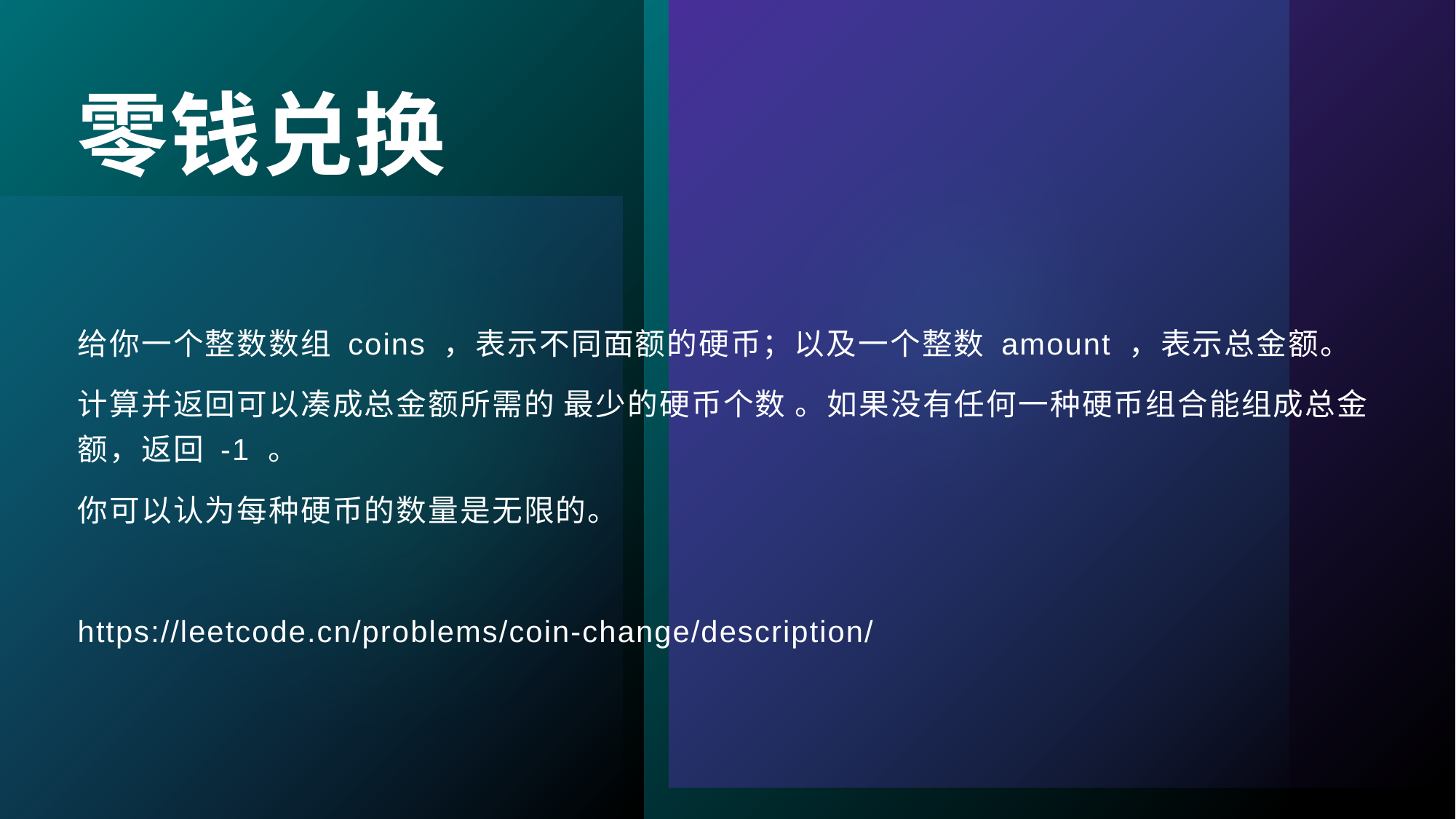

# 零钱兑换
给你一个整数数组 coins ，表示不同面额的硬币；以及一个整数 amount ，表示总金额。
计算并返回可以凑成总金额所需的 最少的硬币个数 。如果没有任何一种硬币组合能组成总金额，返回 -1 。
你可以认为每种硬币的数量是无限的。

https://leetcode.cn/problems/coin-change/description/